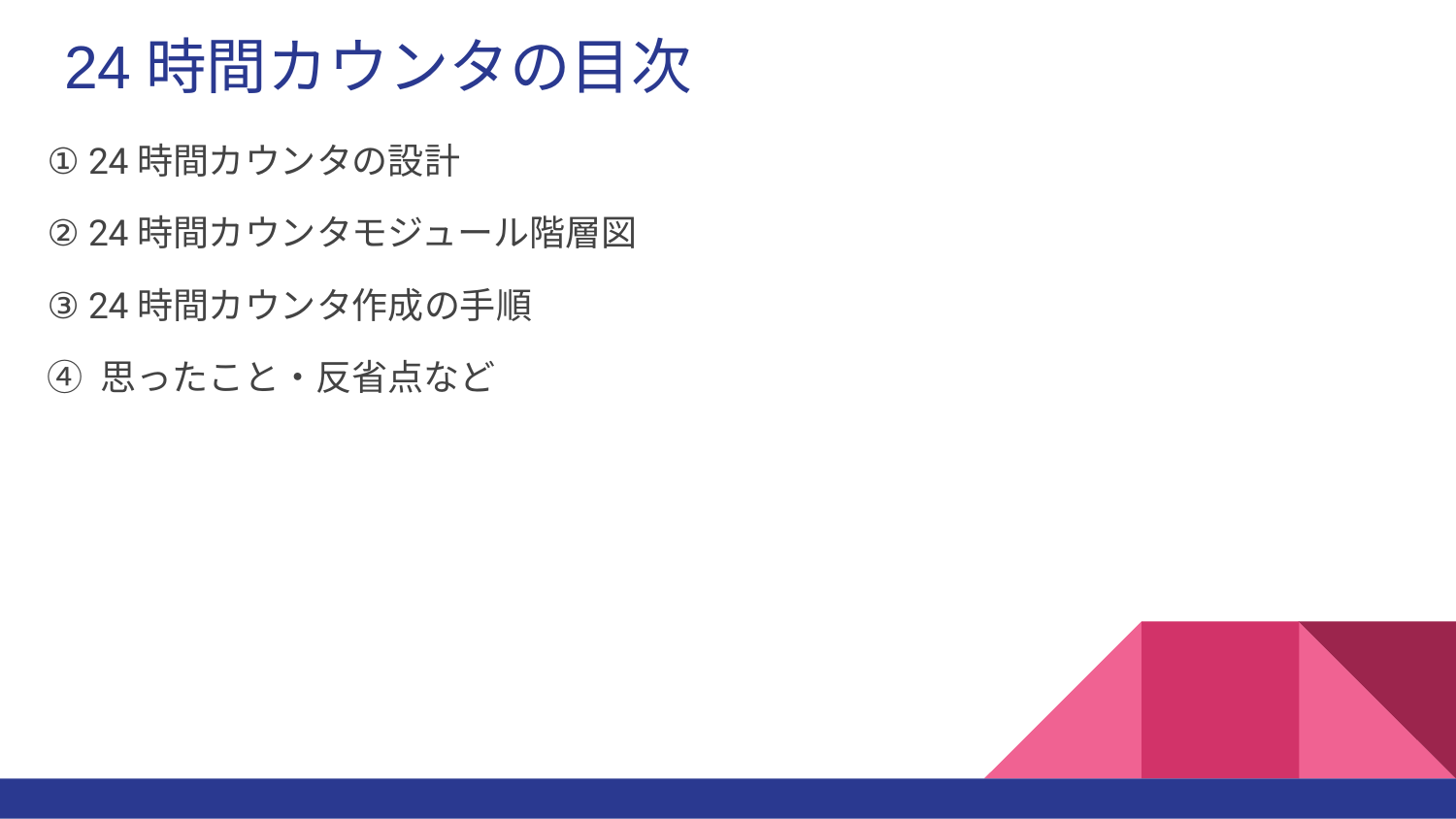

# 24時間カウンタの目次
① 24時間カウンタの設計
② 24時間カウンタモジュール階層図
③ 24時間カウンタ作成の手順
④ 思ったこと・反省点など